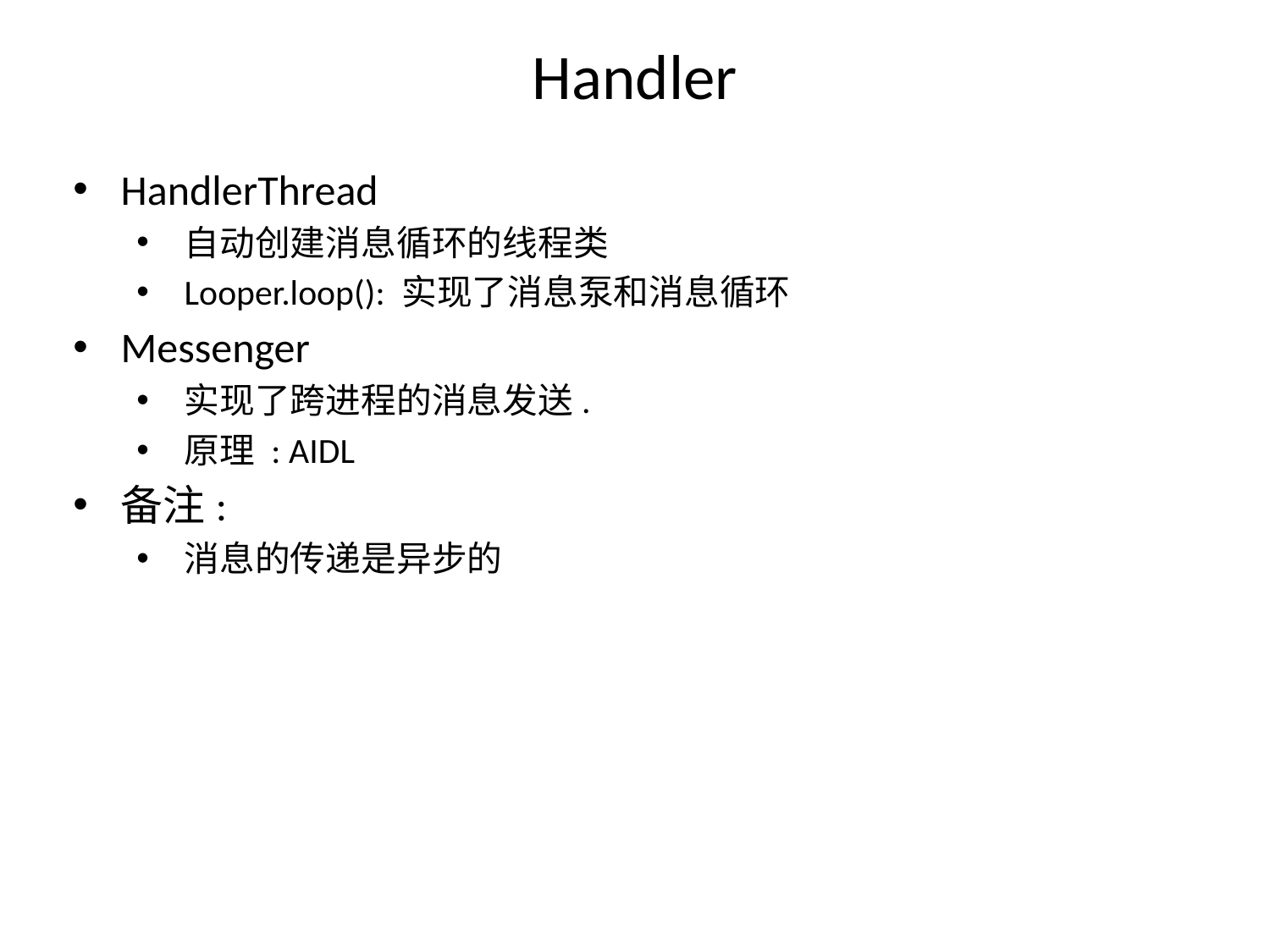

# Handler
HandlerThread
自动创建消息循环的线程类
Looper.loop(): 实现了消息泵和消息循环
Messenger
实现了跨进程的消息发送.
原理 : AIDL
备注:
消息的传递是异步的